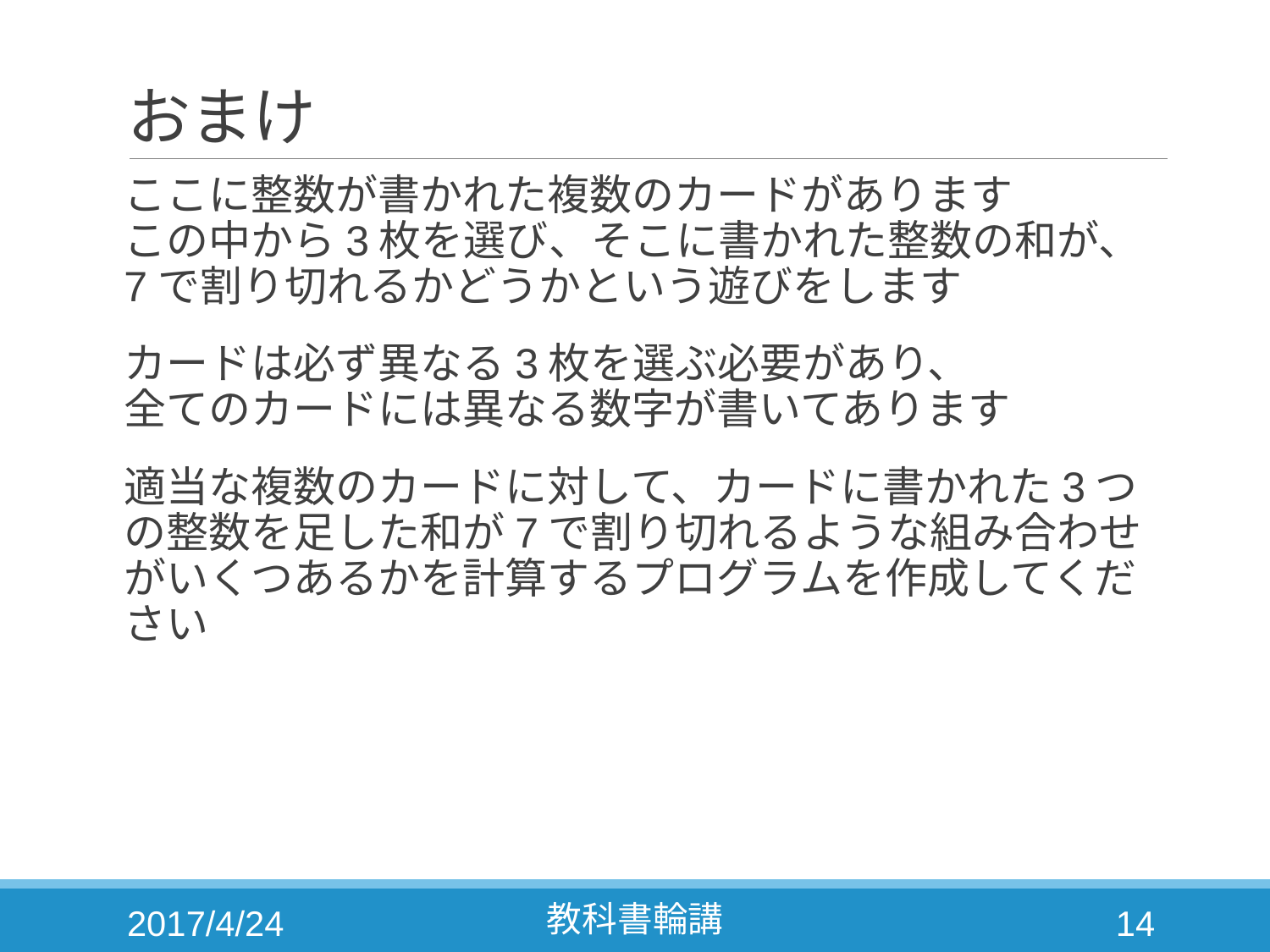

# おまけ
ここに整数が書かれた複数のカードがあります
この中から3枚を選び、そこに書かれた整数の和が、
7で割り切れるかどうかという遊びをします
カードは必ず異なる3枚を選ぶ必要があり、
全てのカードには異なる数字が書いてあります
適当な複数のカードに対して、カードに書かれた3つの整数を足した和が7で割り切れるような組み合わせがいくつあるかを計算するプログラムを作成してください
2017/4/24
教科書輪講
14